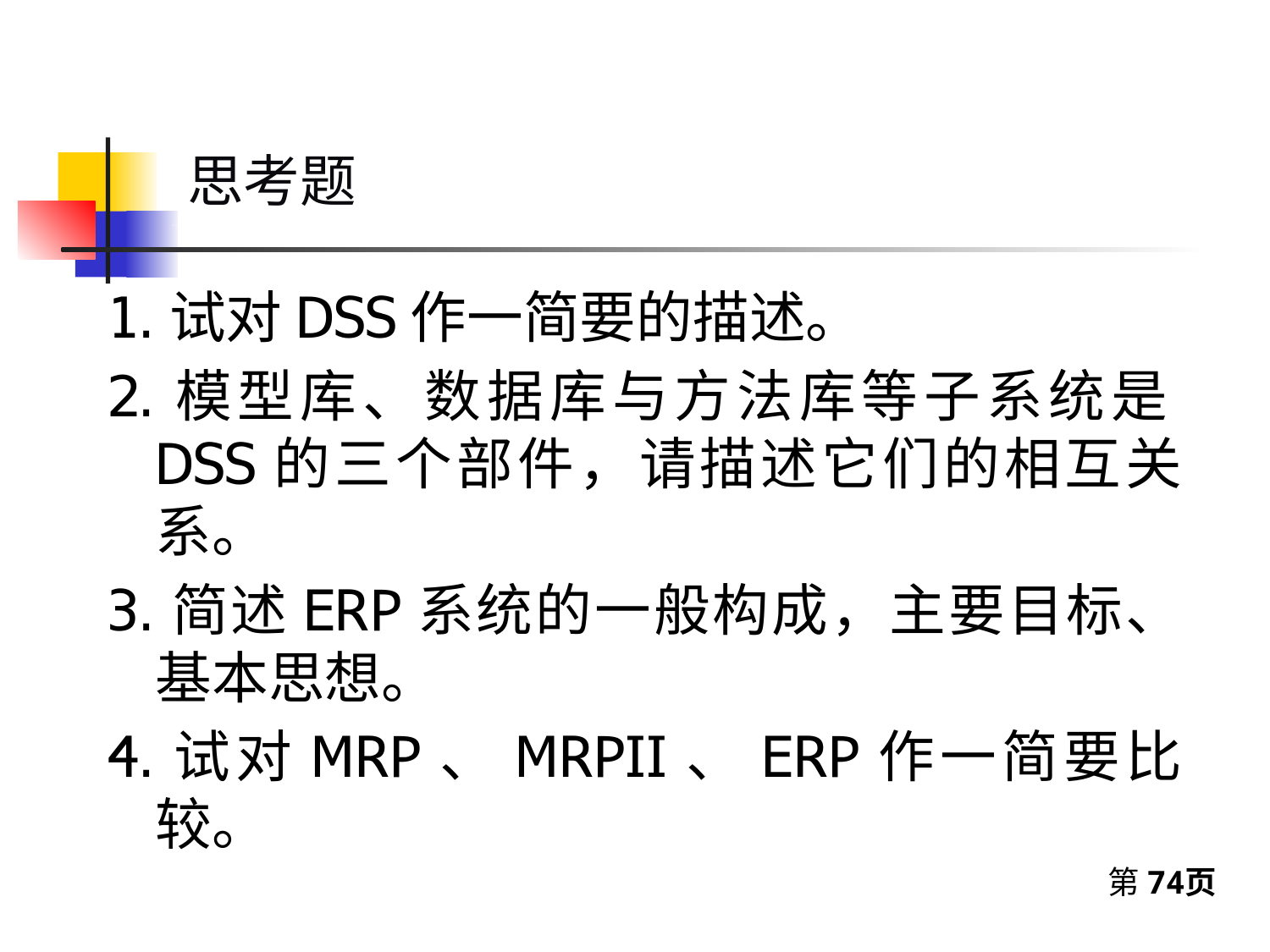

# 第一章思考题
思考题
1.试对DSS作一简要的描述。
2.模型库、数据库与方法库等子系统是DSS的三个部件，请描述它们的相互关系。
3.简述ERP系统的一般构成，主要目标、基本思想。
4.试对MRP、MRPII、ERP作一简要比较。